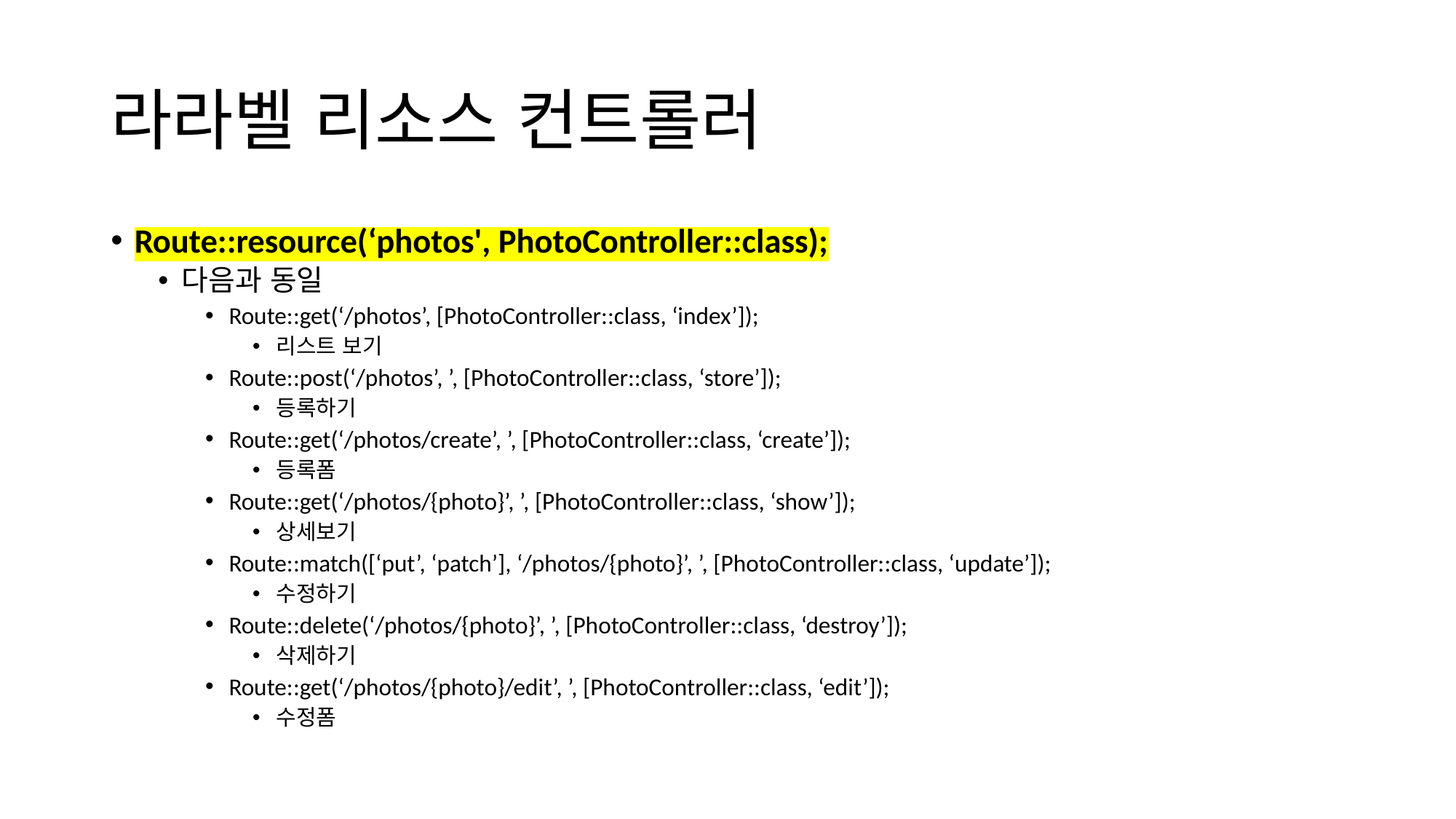

# 라라벨 리소스 컨트롤러
Route::resource(‘photos', PhotoController::class);
다음과 동일
Route::get(‘/photos’, [PhotoController::class, ‘index’]);
리스트 보기
Route::post(‘/photos’, ’, [PhotoController::class, ‘store’]);
등록하기
Route::get(‘/photos/create’, ’, [PhotoController::class, ‘create’]);
등록폼
Route::get(‘/photos/{photo}’, ’, [PhotoController::class, ‘show’]);
상세보기
Route::match([‘put’, ‘patch’], ‘/photos/{photo}’, ’, [PhotoController::class, ‘update’]);
수정하기
Route::delete(‘/photos/{photo}’, ’, [PhotoController::class, ‘destroy’]);
삭제하기
Route::get(‘/photos/{photo}/edit’, ’, [PhotoController::class, ‘edit’]);
수정폼